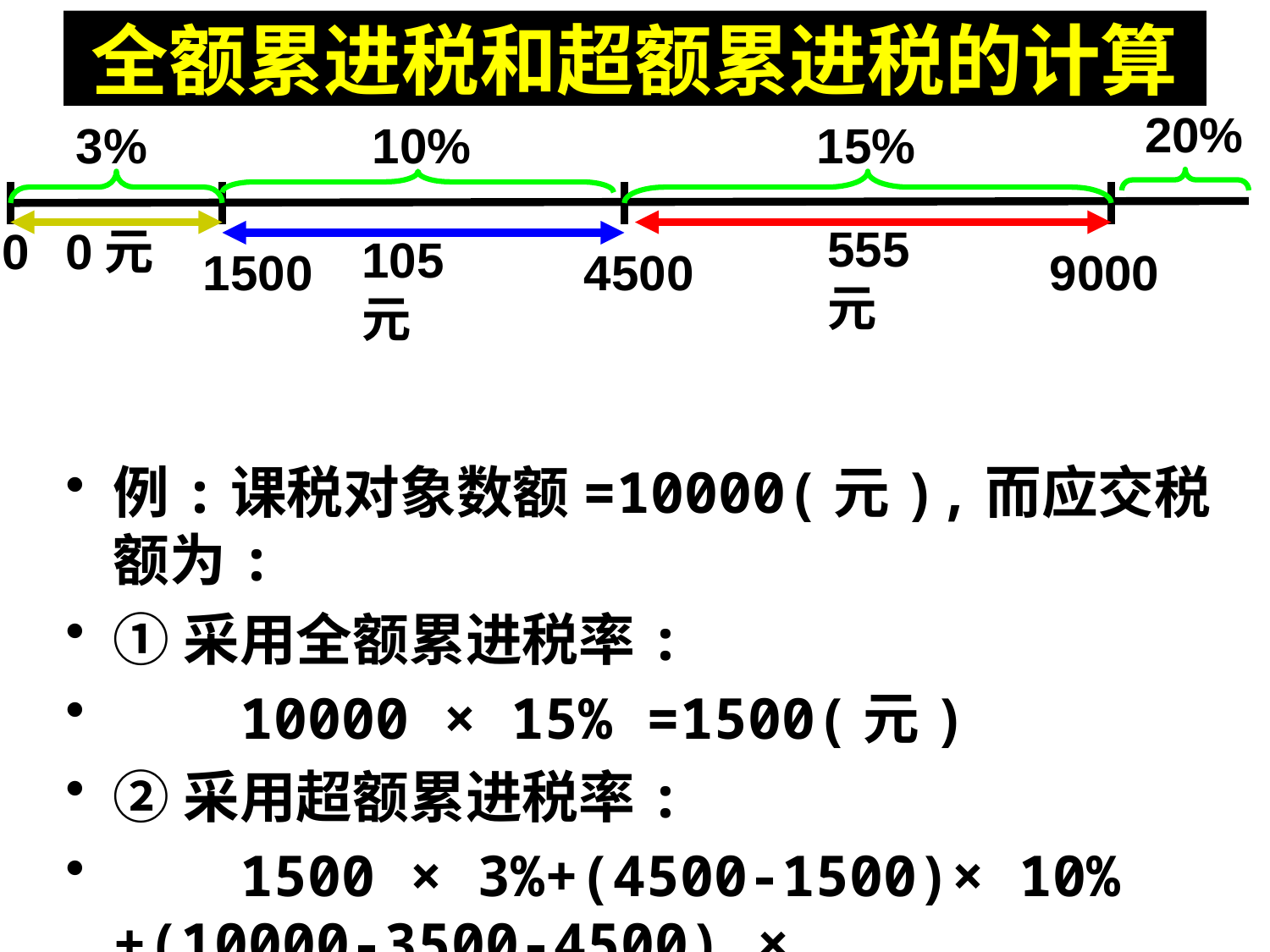

全额累进税和超额累进税的计算

20%
3%
10%
15%

555元
0
0元
105元
1500
4500
9000
例:课税对象数额=10000(元),而应交税额为:
①采用全额累进税率:
	10000 × 15% =1500(元)
②采用超额累进税率:
 	1500 × 3%+(4500-1500)× 10%+(10000-3500-4500) × 15%=45+300+300=645(元)